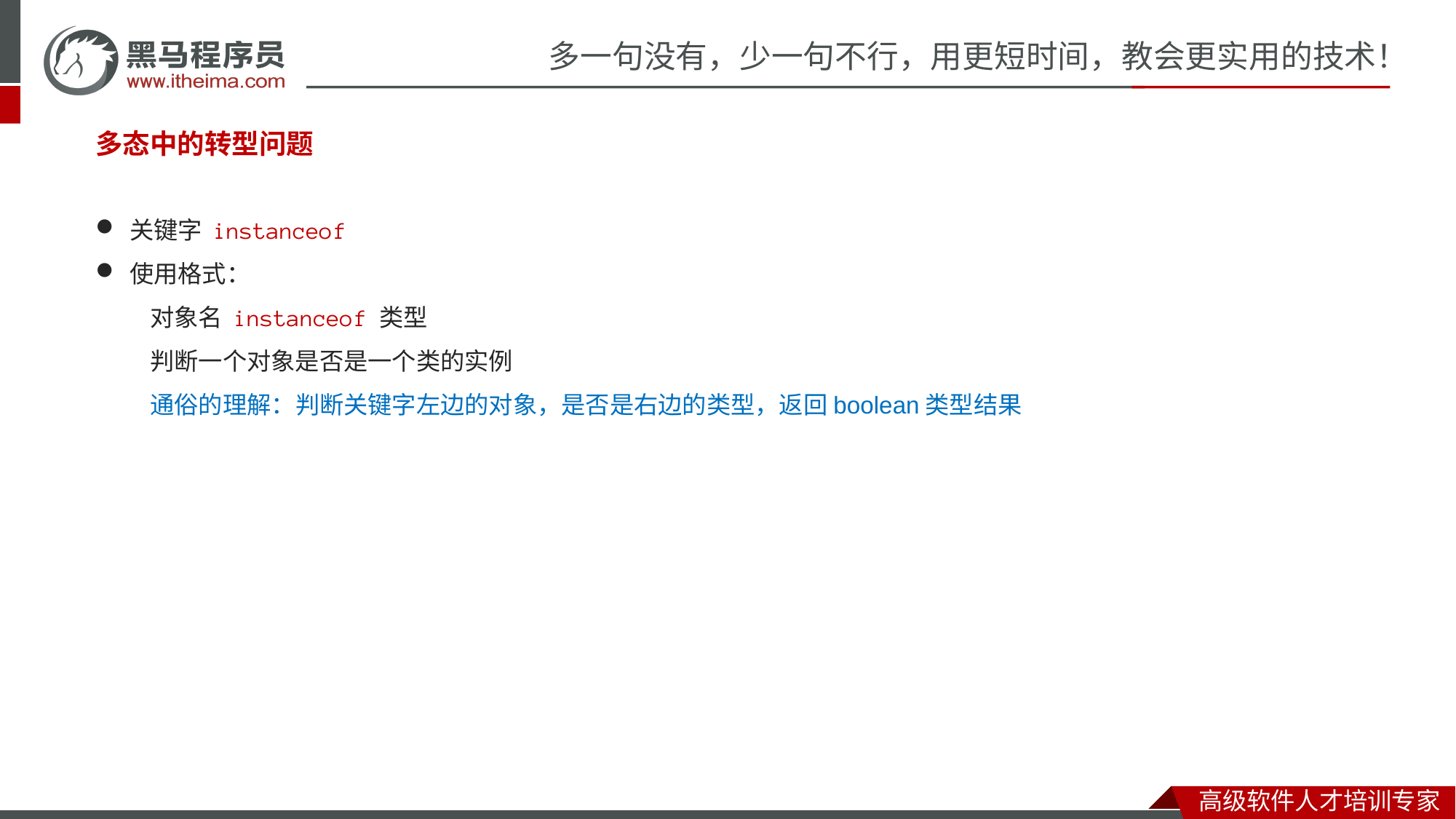

#

多态中的转型问题
关键字 instanceof
使用格式：
对象名 instanceof 类型
判断一个对象是否是一个类的实例
通俗的理解：判断关键字左边的对象，是否是右边的类型，返回boolean类型结果